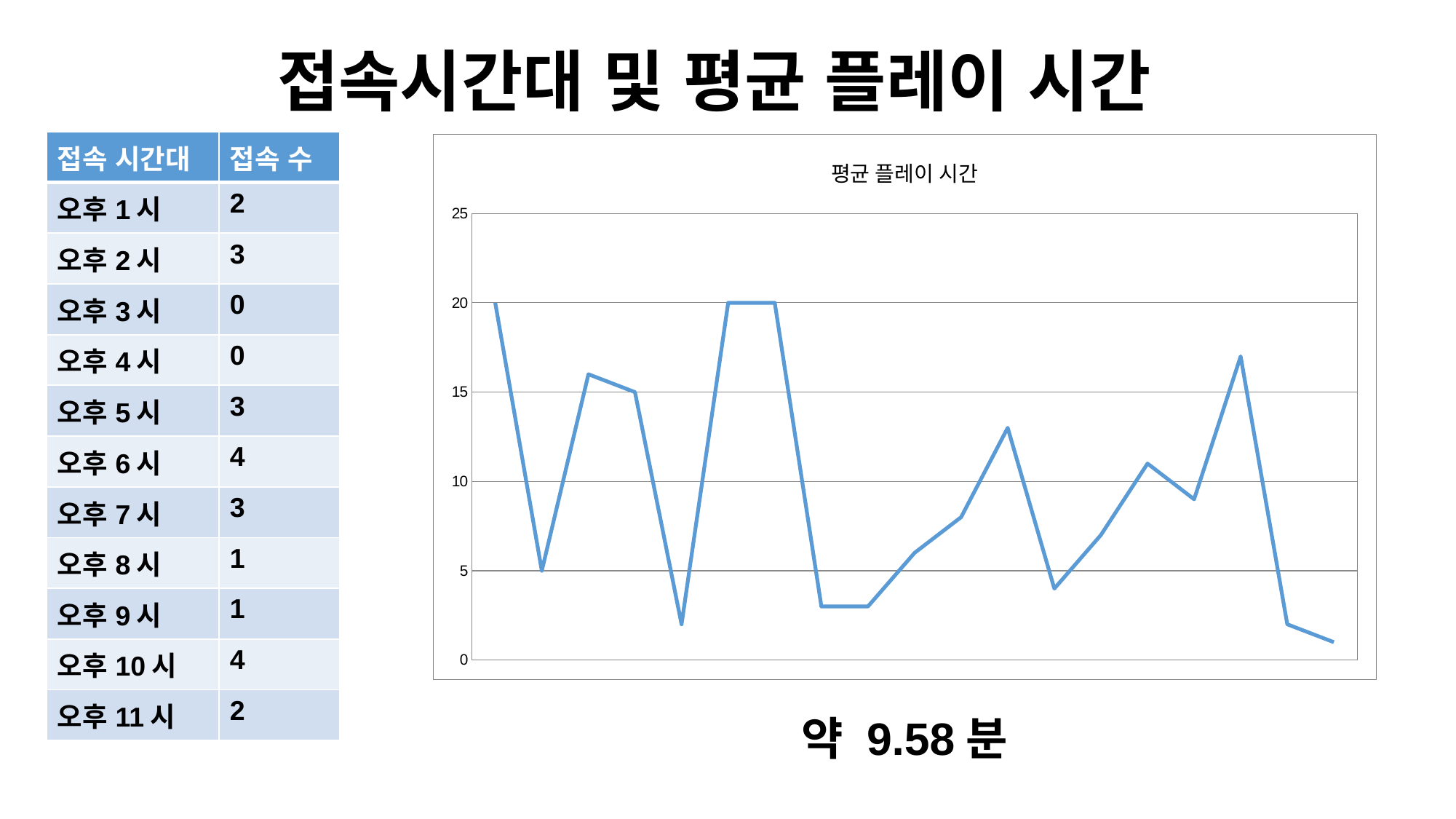

# 접속시간대 및 평균 플레이 시간
| 접속 시간대 | 접속 수 |
| --- | --- |
| 오후1시 | 2 |
| 오후2시 | 3 |
| 오후3시 | 0 |
| 오후4시 | 0 |
| 오후5시 | 3 |
| 오후6시 | 4 |
| 오후7시 | 3 |
| 오후8시 | 1 |
| 오후9시 | 1 |
| 오후10시 | 4 |
| 오후11시 | 2 |

### Chart: 평균 플레이 시간

| Category |  |
|---|---|
| 1 | 20.0 |
| 2 | 5.0 |
| 3 | 16.0 |
| 4 | 15.0 |
| 5 | 2.0 |
| 6 | 20.0 |
| 7 | 20.0 |
| 8 | 3.0 |
| 9 | 3.0 |
| 10 | 6.0 |
| 11 | 8.0 |
| 12 | 13.0 |
| 13 | 4.0 |
| 14 | 7.0 |
| 15 | 11.0 |
| 16 | 9.0 |
| 17 | 17.0 |
| 18 | 2.0 |
| 19 | 1.0 |
약 9.58분